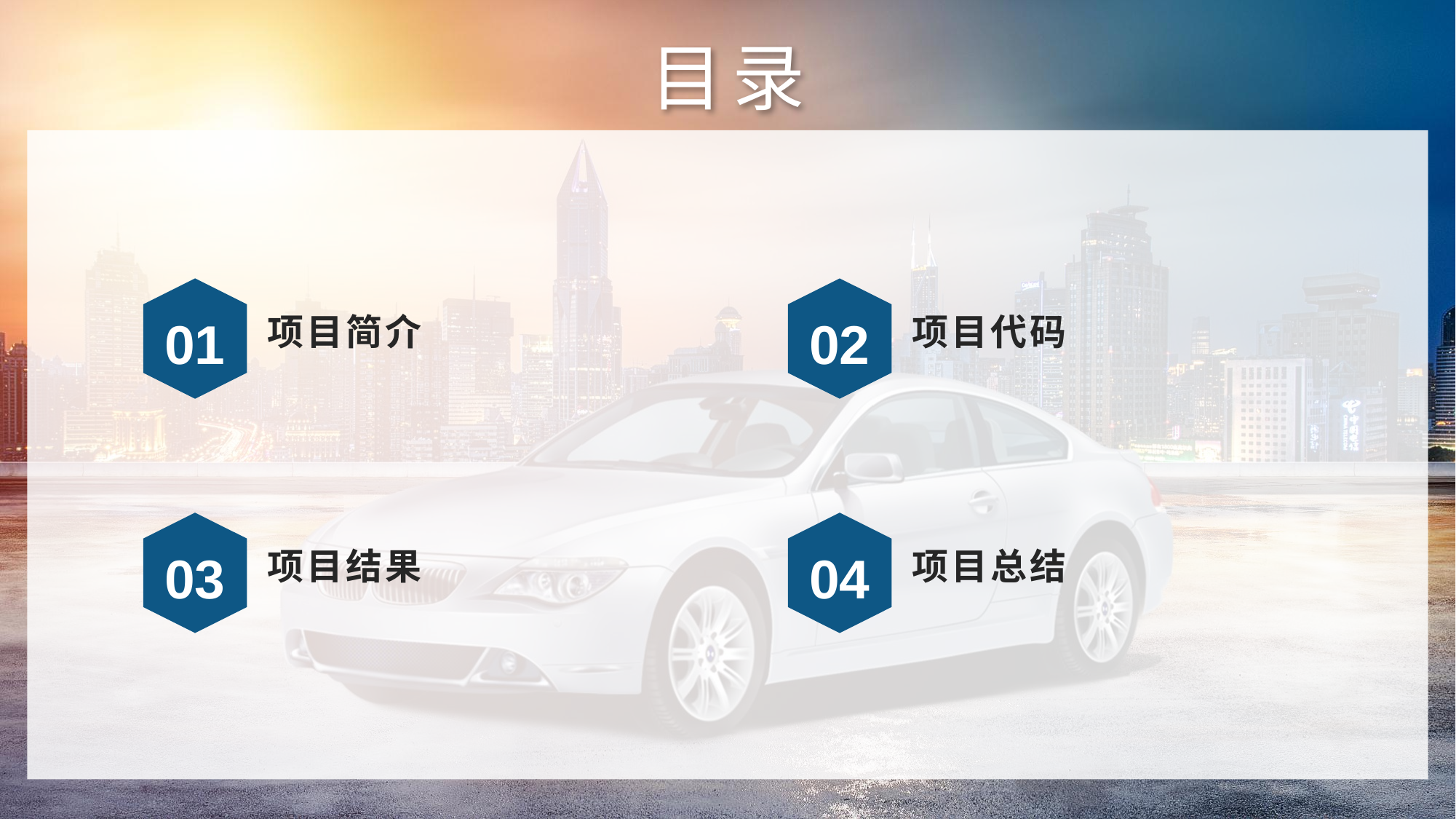

行业PPT模板http://www.1ppt.com/hangye/
目录

项目简介
项目代码
01
02

项目结果
项目总结
03
04